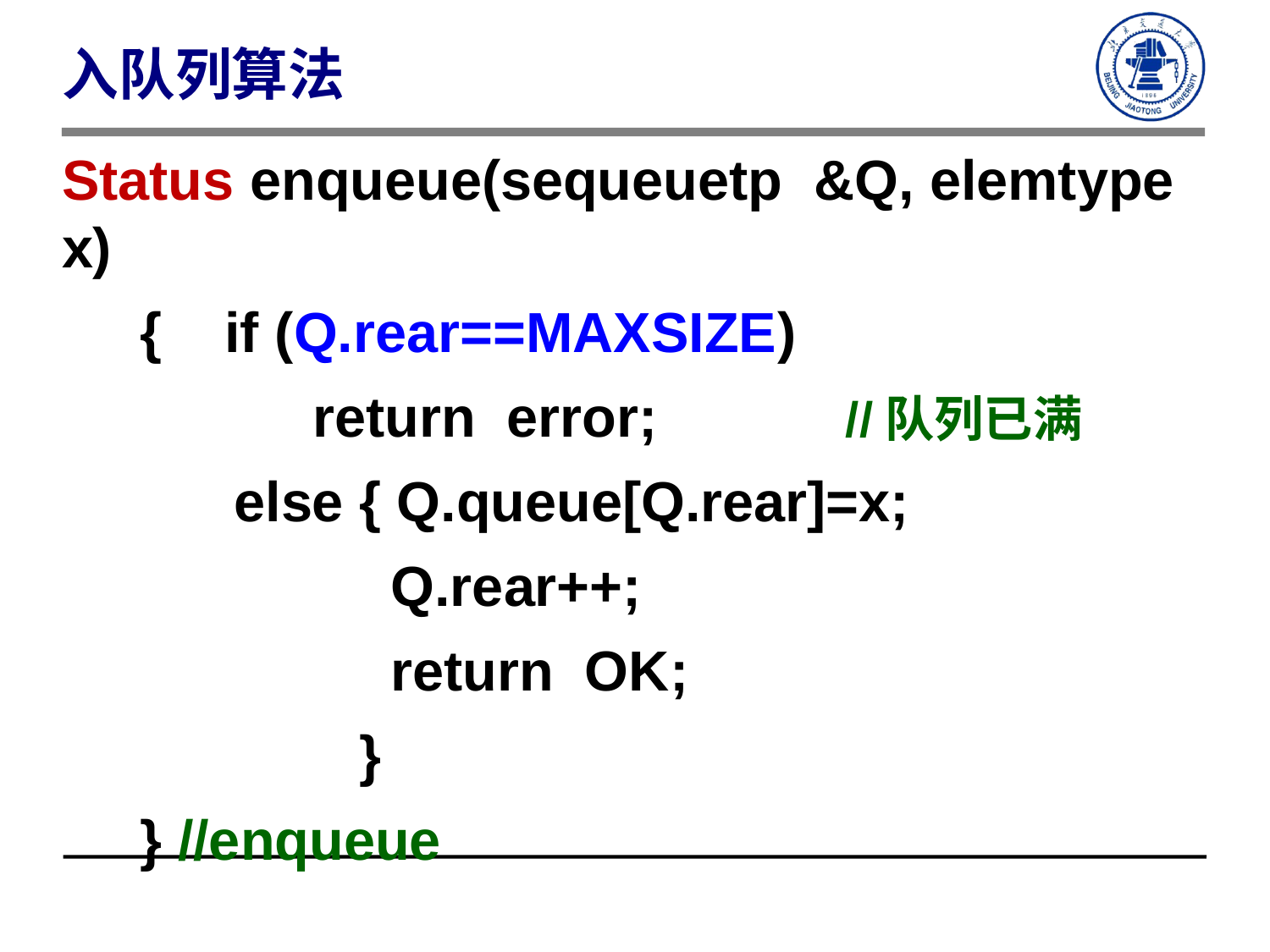

入队列算法
Status enqueue(sequeuetp  &Q, elemtype x)
     {    if (Q.rear==MAXSIZE)
                return  error;            //队列已满
           else { Q.queue[Q.rear]=x;
                     Q.rear++;
                     return  OK;
                   }
     } //enqueue